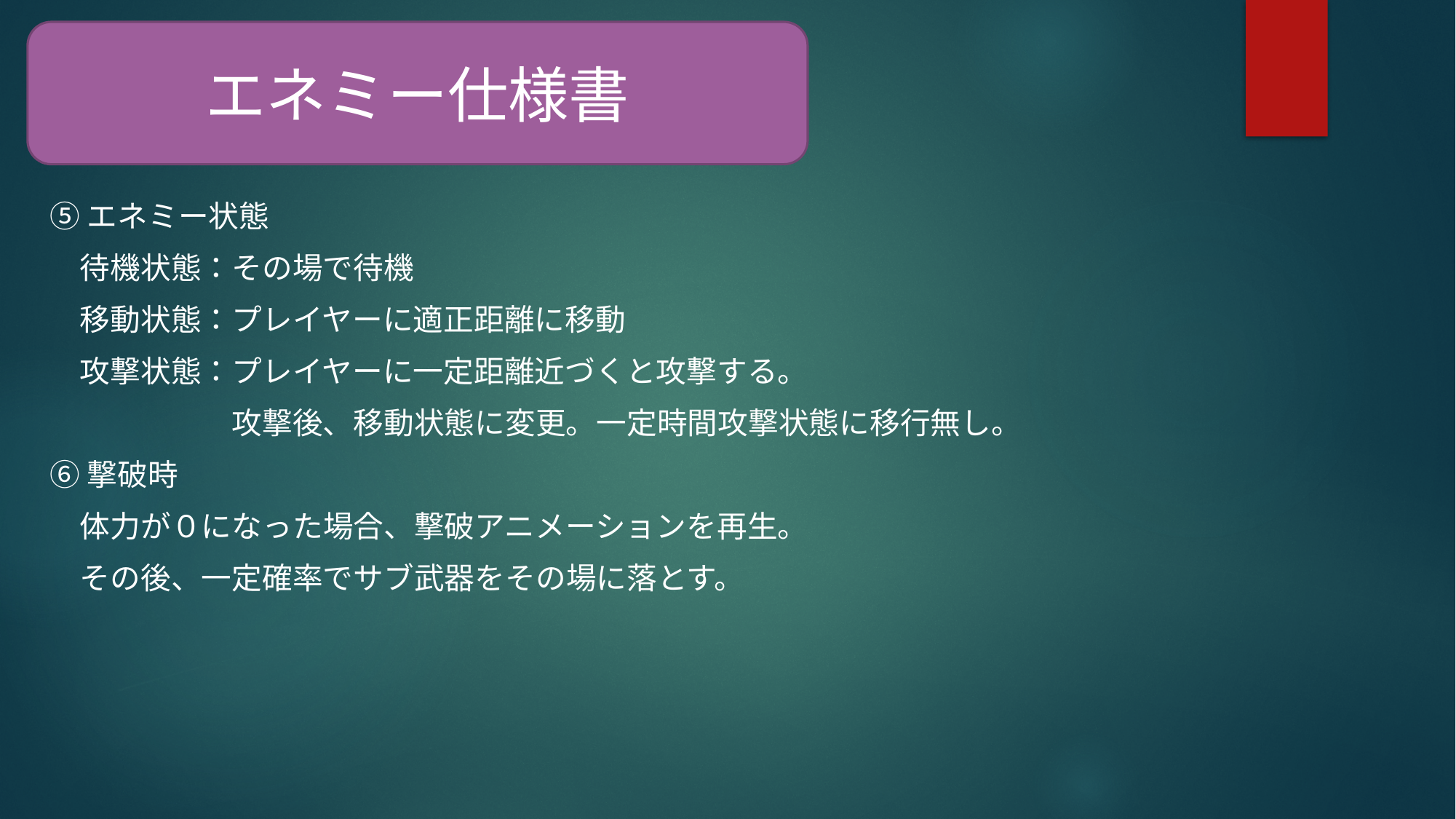

エネミー仕様書
⑤エネミー状態
　待機状態：その場で待機
　移動状態：プレイヤーに適正距離に移動
　攻撃状態：プレイヤーに一定距離近づくと攻撃する。
　　　　　　攻撃後、移動状態に変更。一定時間攻撃状態に移行無し。
⑥撃破時
　体力が０になった場合、撃破アニメーションを再生。
　その後、一定確率でサブ武器をその場に落とす。